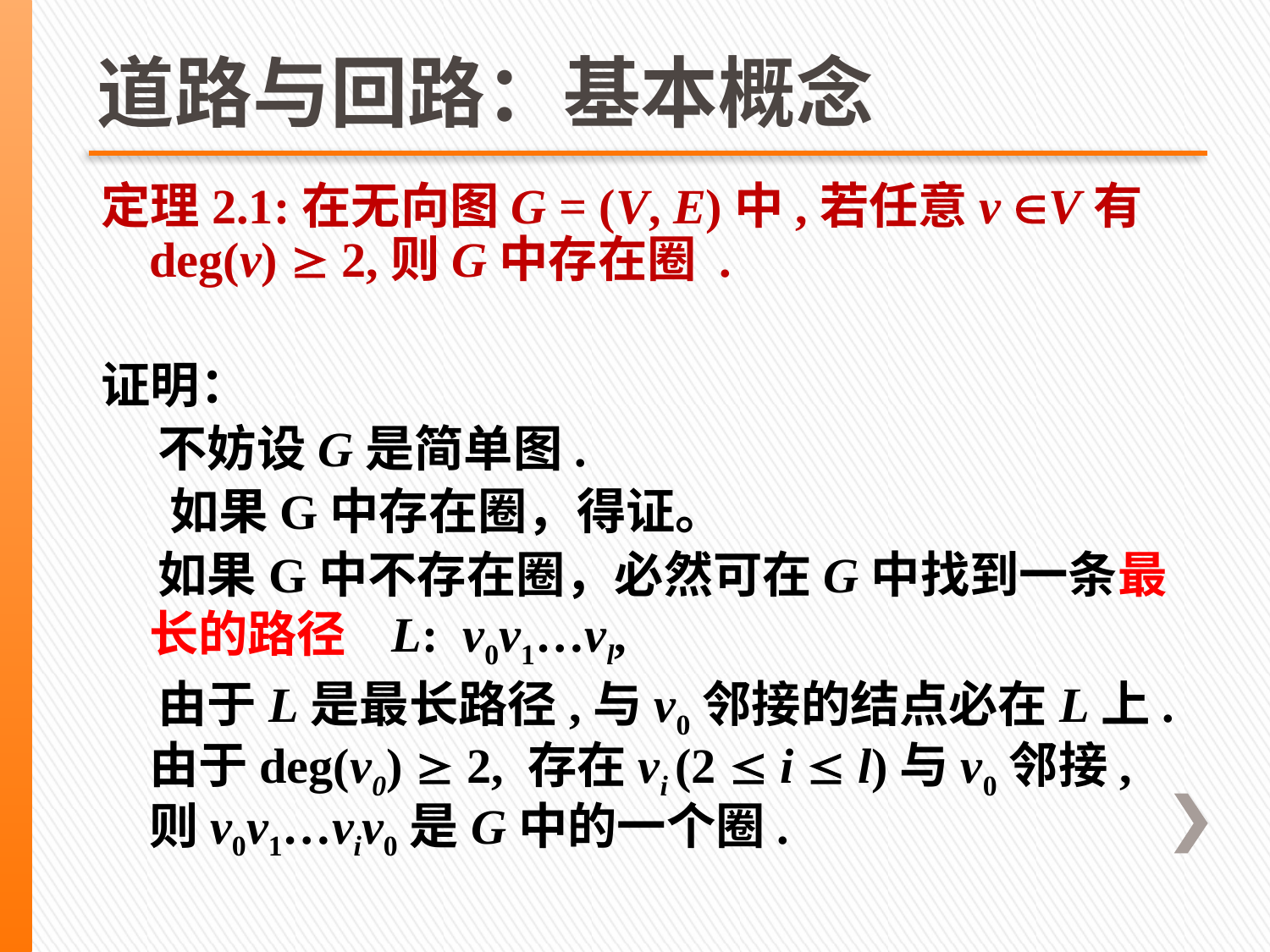

# 道路与回路：基本概念
定理2.1:在无向图G = (V, E)中,若任意v ∈V有deg(v) ≥ 2,则G中存在圈 .

证明：
    不妨设G是简单图.
     如果G中存在圈，得证。
    如果G中不存在圈，必然可在G中找到一条最长的路径   L:  v0v1…vl,
    由于L是最长路径,与v0邻接的结点必在L上. 由于deg(v0) ≥ 2, 存在vi (2 ≤ i ≤ l)与v0邻接,则v0v1…viv0是G中的一个圈.